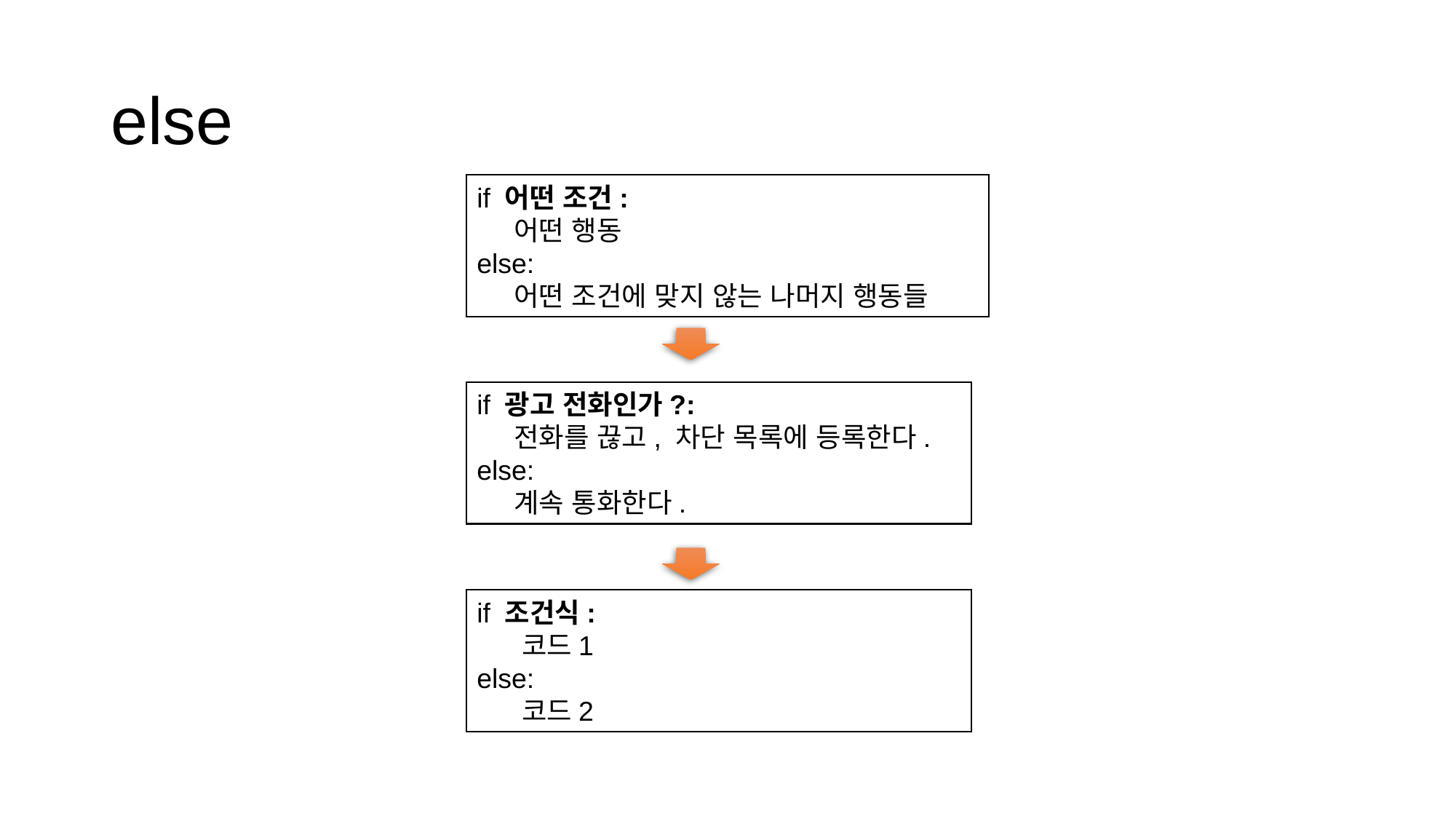

# else
if 어떤 조건:
    어떤 행동
else:
    어떤 조건에 맞지 않는 나머지 행동들

if 광고 전화인가?:
    전화를 끊고, 차단 목록에 등록한다.
else:
    계속 통화한다.

if 조건식:
     코드1
else:
     코드2